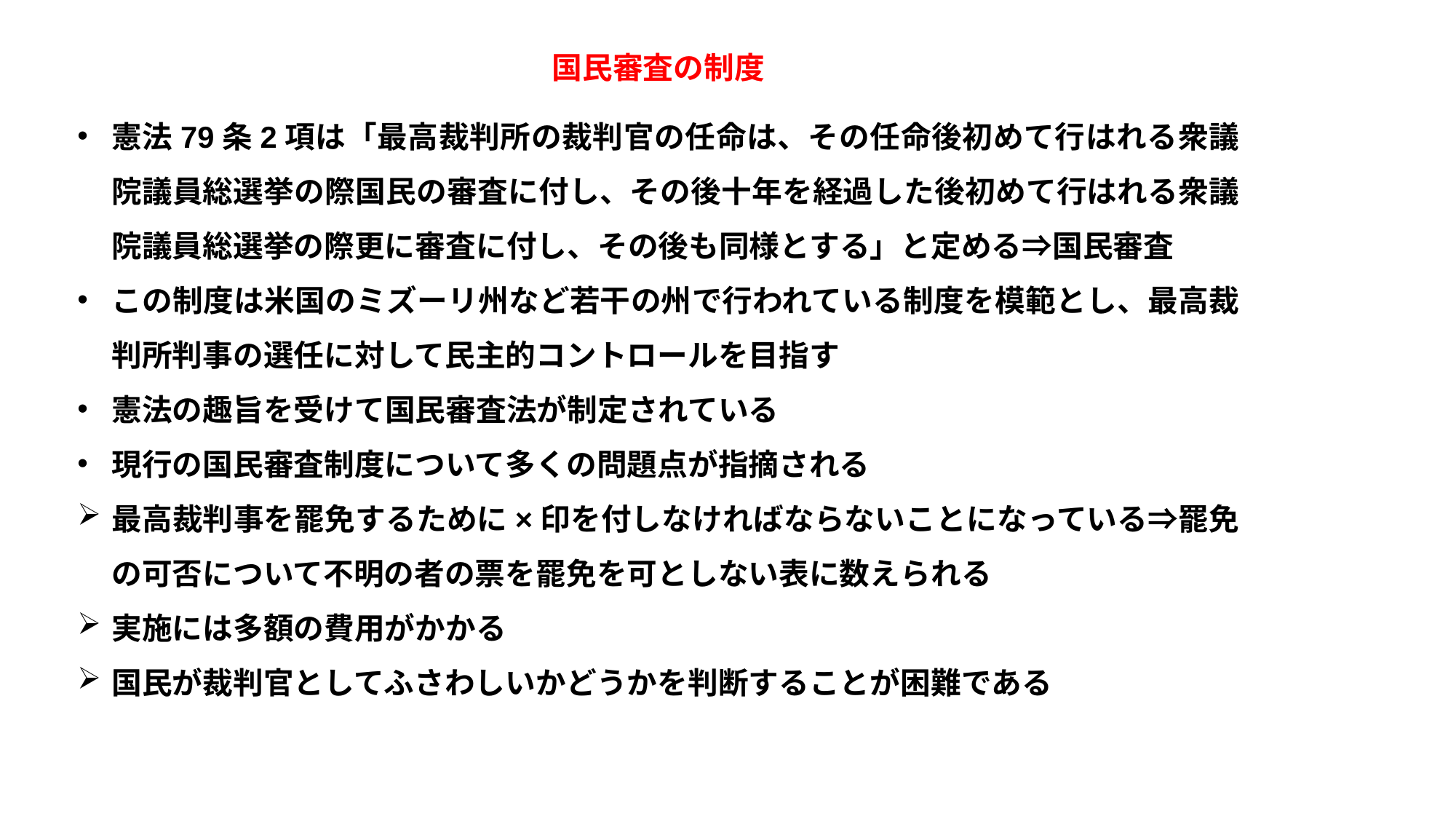

国民審査の制度
憲法79条2項は「最高裁判所の裁判官の任命は、その任命後初めて行はれる衆議院議員総選挙の際国民の審査に付し、その後十年を経過した後初めて行はれる衆議院議員総選挙の際更に審査に付し、その後も同様とする」と定める⇒国民審査
この制度は米国のミズーリ州など若干の州で行われている制度を模範とし、最高裁判所判事の選任に対して民主的コントロールを目指す
憲法の趣旨を受けて国民審査法が制定されている
現行の国民審査制度について多くの問題点が指摘される
最高裁判事を罷免するために×印を付しなければならないことになっている⇒罷免の可否について不明の者の票を罷免を可としない表に数えられる
実施には多額の費用がかかる
国民が裁判官としてふさわしいかどうかを判断することが困難である